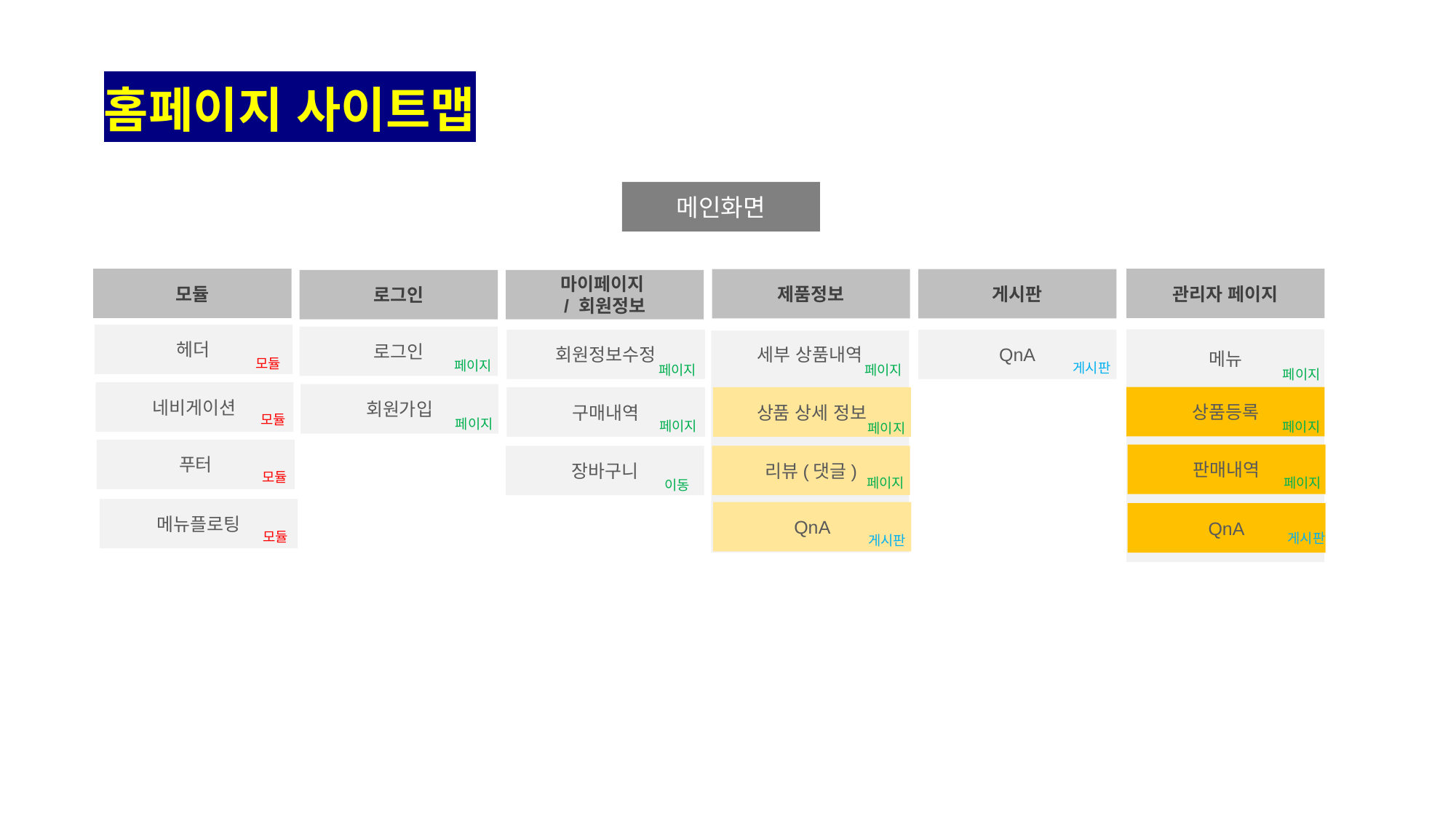

홈페이지 사이트맵
메인화면
모듈
관리자 페이지
제품정보
게시판
로그인
마이페이지
/ 회원정보
헤더
로그인
메뉴

회원정보수정
QnA
세부 상품내역

모듈
페이지
게시판
페이지
페이지
페이지
네비게이션
회원가입
상품등록
구매내역
상품 상세 정보
모듈
페이지
페이지
페이지
페이지
푸터
판매내역
장바구니
리뷰(댓글)
모듈
페이지
페이지
이동
메뉴플로팅
QnA
QnA
모듈
게시판
게시판